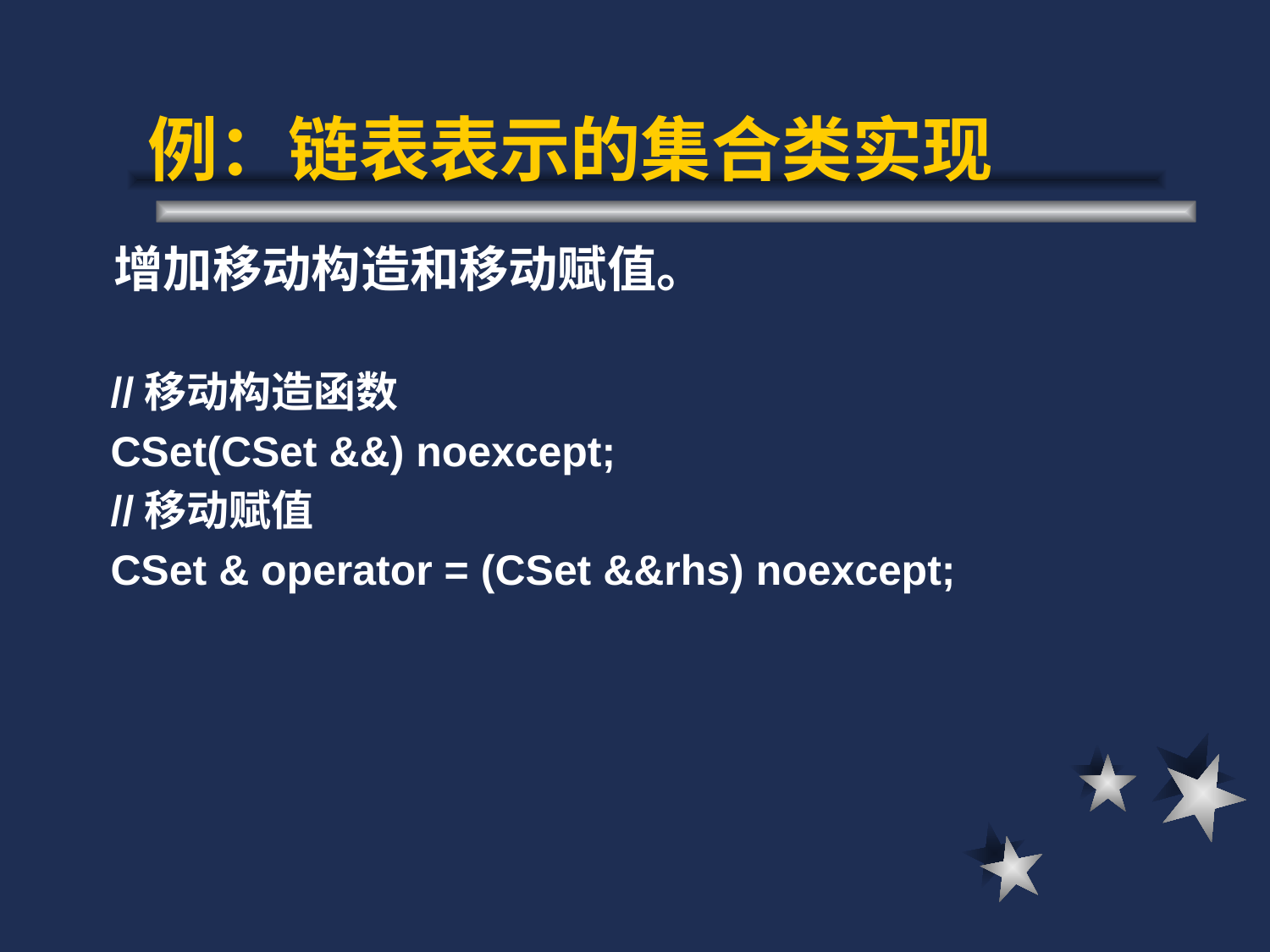

# 例：链表表示的集合类实现
        增加移动构造和移动赋值。

       //移动构造函数
       CSet(CSet &&) noexcept;
       //移动赋值
       CSet & operator = (CSet &&rhs) noexcept;